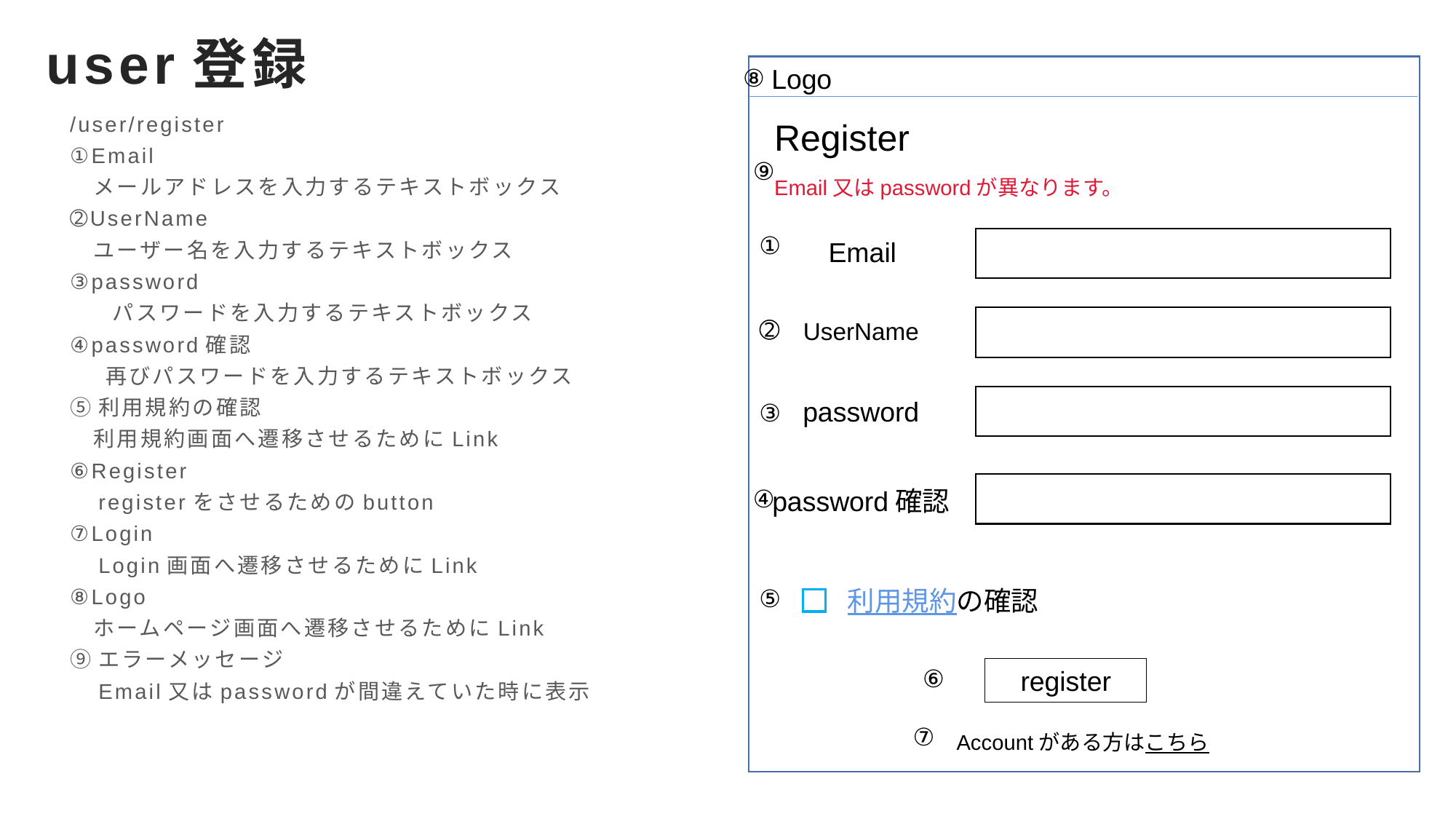

# user登録

Logo
⑧
/user/register
①Email
　メールアドレスを入力するテキストボックス
➁UserName
　ユーザー名を入力するテキストボックス
③password
 　 パスワードを入力するテキストボックス
④password確認
 　再びパスワードを入力するテキストボックス
⑤利用規約の確認
　利用規約画面へ遷移させるためにLink
⑥Register
　registerをさせるためのbutton
⑦Login
　Login画面へ遷移させるためにLink
⑧Logo
　ホームページ画面へ遷移させるためにLink
⑨エラーメッセージ
　Email又はpasswordが間違えていた時に表示

Register
⑨
Email又はpasswordが異なります。
①

Email

➁
UserName

password
③

④
password確認
⑤
利用規約の確認

⑥
register
⑦
Accountがある方はこちら